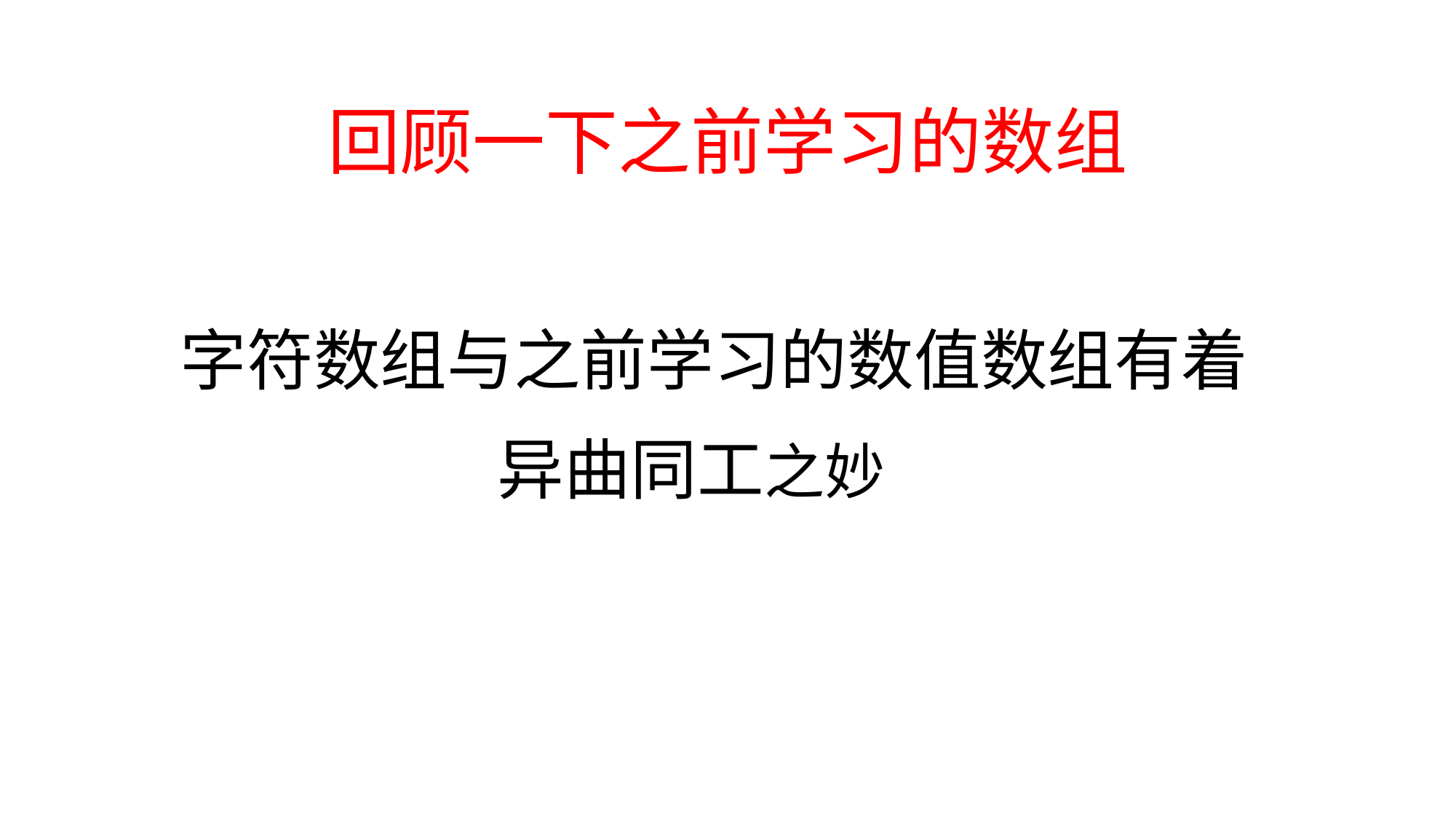

回顾一下之前学习的数组
字符数组与之前学习的数值数组有着
异曲同工之妙